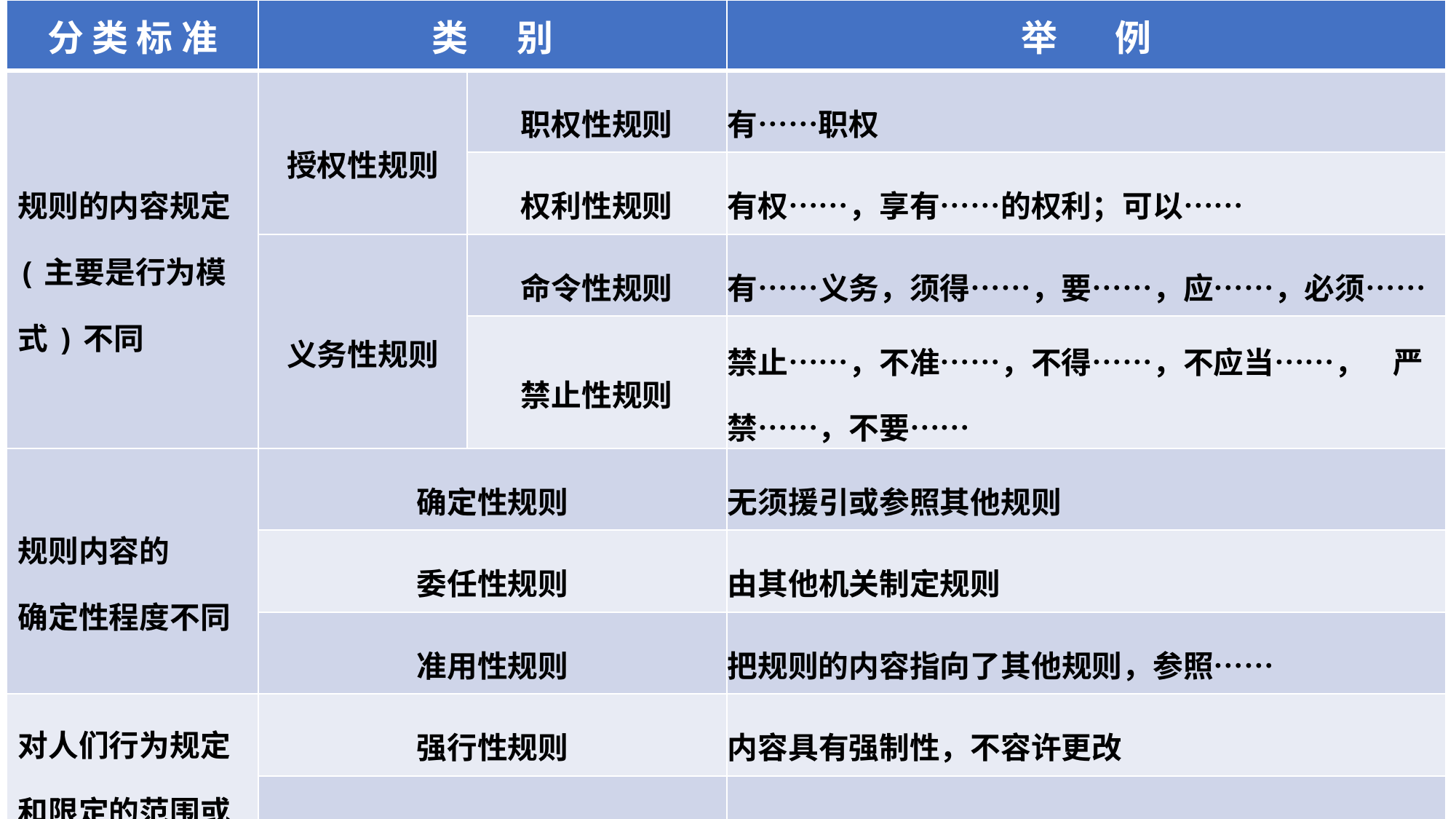

| 分 类 标 准 | 类 别 |  | 举 例 |
| --- | --- | --- | --- |
| 规则的内容规定(主要是行为模式)不同 | 授权性规则 | 职权性规则 | 有……职权 |
|  |  | 权利性规则 | 有权……，享有……的权利；可以…… |
|  | 义务性规则 | 命令性规则 | 有……义务，须得……，要……，应……，必须…… |
|  |  | 禁止性规则 | 禁止……，不准……，不得……，不应当……， 严禁……，不要…… |
| 规则内容的 确定性程度不同 | 确定性规则 |  | 无须援引或参照其他规则 |
|  | 委任性规则 |  | 由其他机关制定规则 |
|  | 准用性规则 |  | 把规则的内容指向了其他规则，参照…… |
| 对人们行为规定和限定的范围或程度不同 | 强行性规则 |  | 内容具有强制性，不容许更改 |
|  | 任意性规则 |  | 允许自行选择、协商确定行为的模式 |